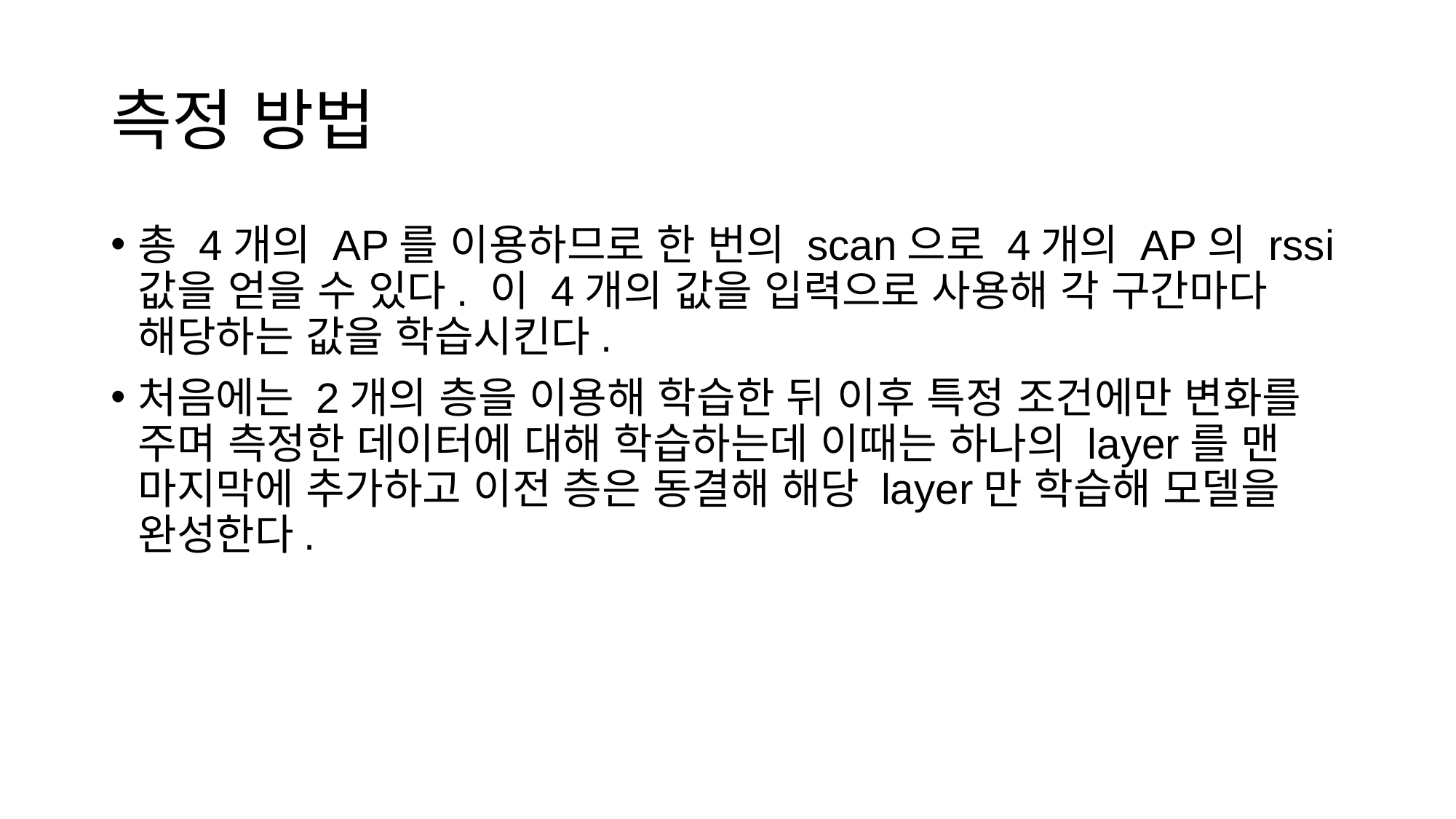

# 측정 방법
총 4개의 AP를 이용하므로 한 번의 scan으로 4개의 AP의 rssi값을 얻을 수 있다. 이 4개의 값을 입력으로 사용해 각 구간마다 해당하는 값을 학습시킨다.
처음에는 2개의 층을 이용해 학습한 뒤 이후 특정 조건에만 변화를 주며 측정한 데이터에 대해 학습하는데 이때는 하나의 layer를 맨 마지막에 추가하고 이전 층은 동결해 해당 layer만 학습해 모델을 완성한다.